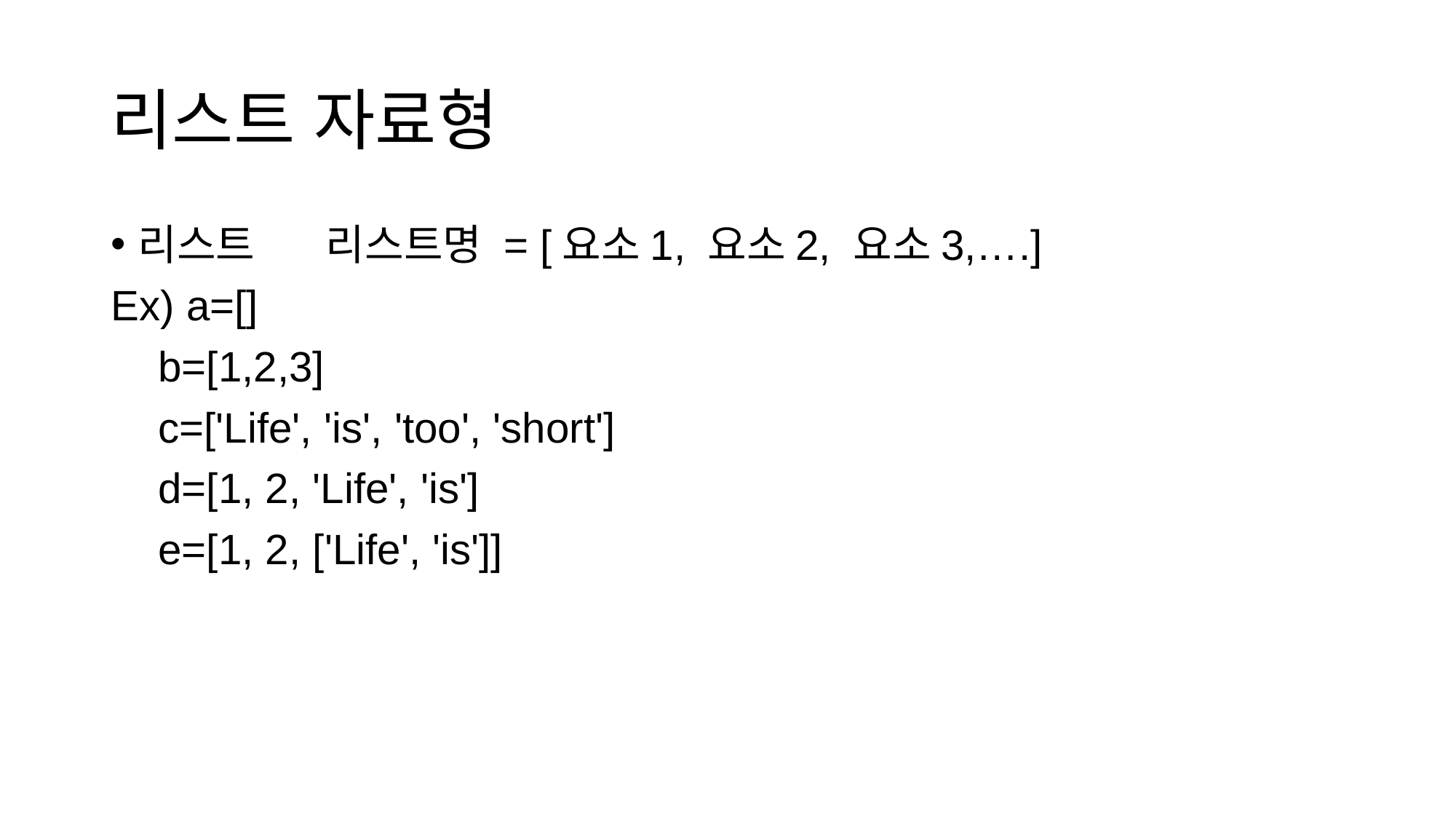

# 리스트 자료형
리스트      리스트명 = [요소1, 요소2, 요소3,….]
Ex) a=[]
    b=[1,2,3]
    c=['Life', 'is', 'too', 'short']
    d=[1, 2, 'Life', 'is']
    e=[1, 2, ['Life', 'is']]